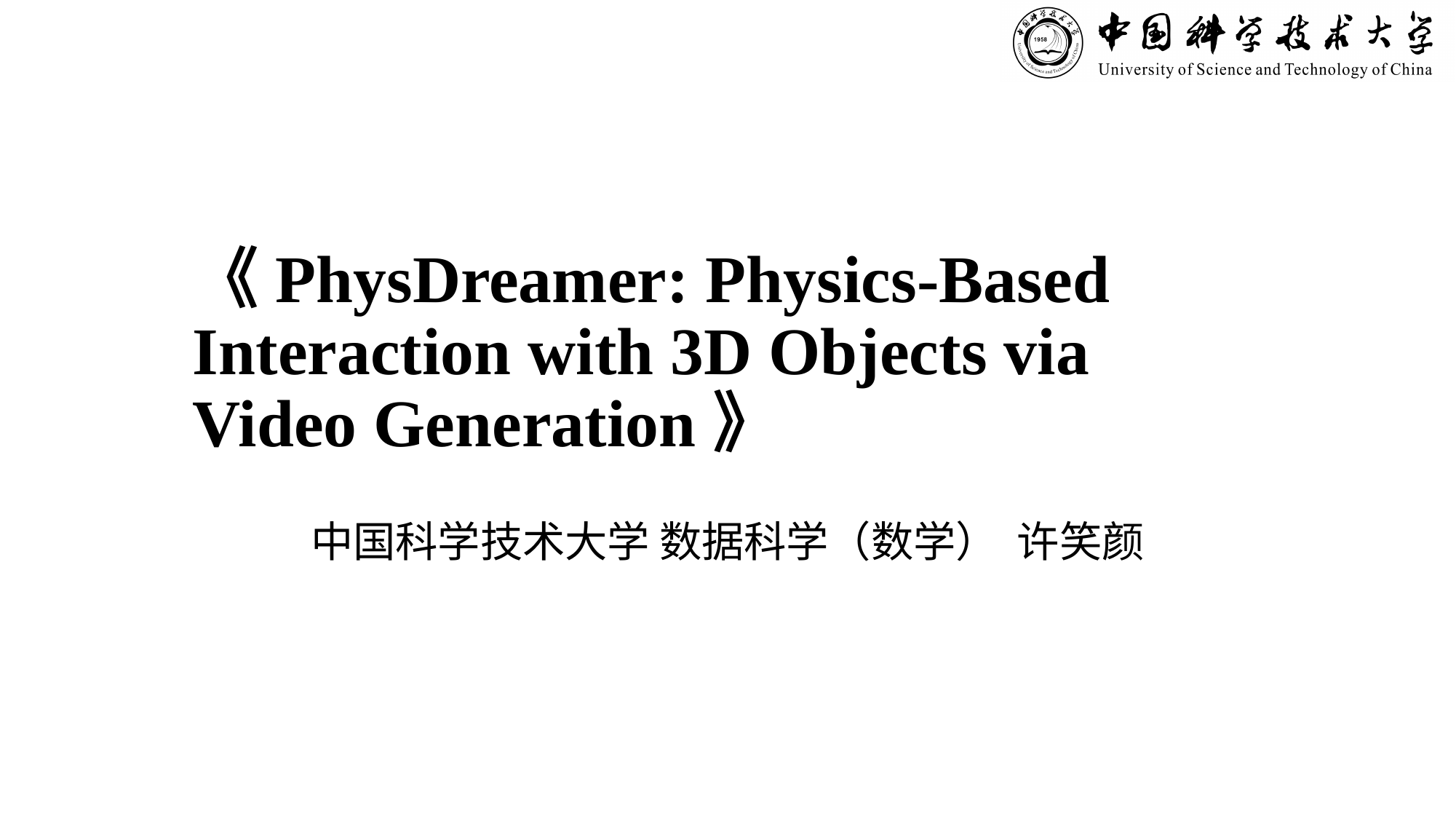

# 《PhysDreamer: Physics-Based Interaction with 3D Objects via Video Generation》
中国科学技术大学 数据科学（数学）  许笑颜